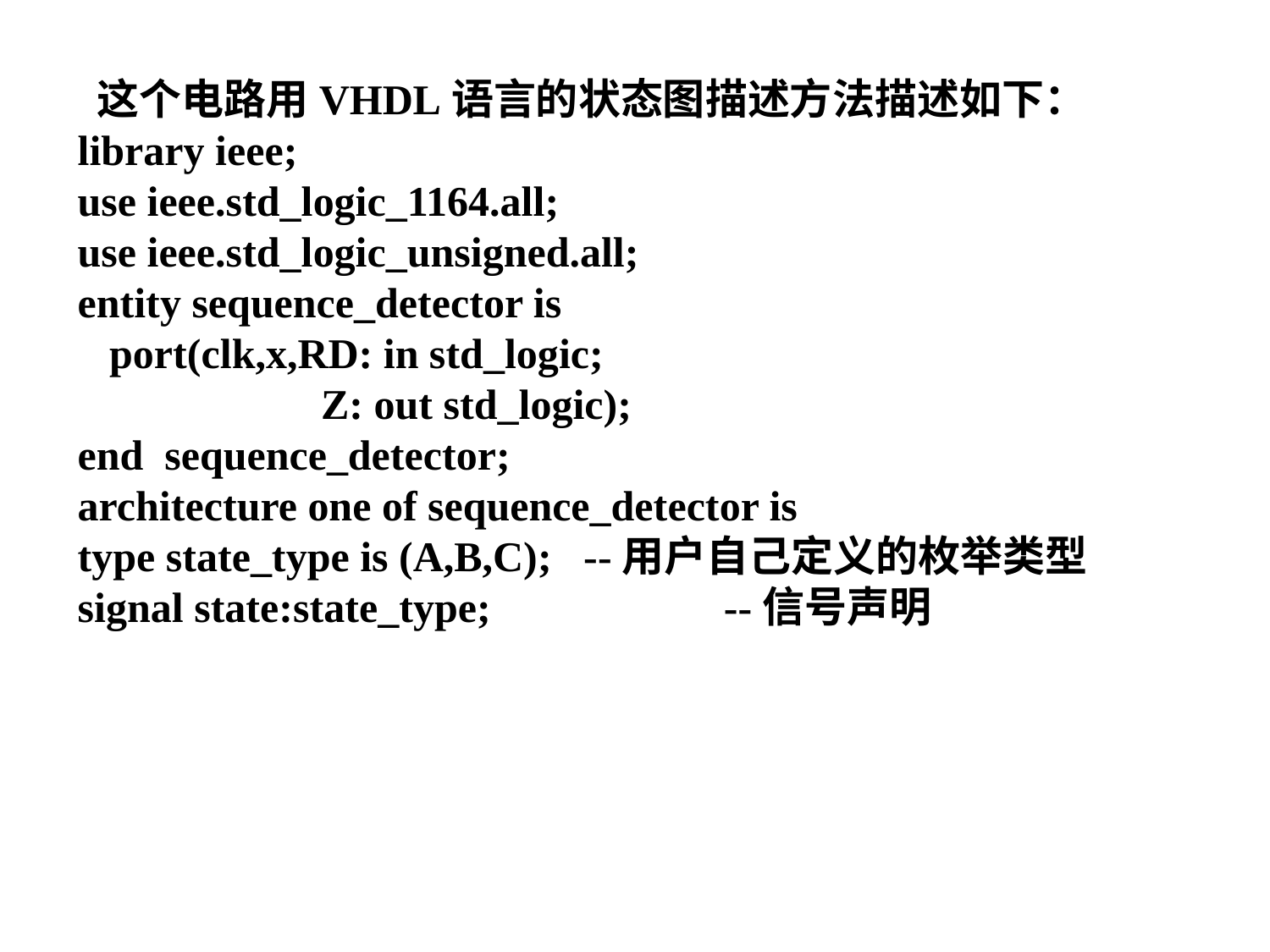

这个电路用VHDL语言的状态图描述方法描述如下： library ieee;
use ieee.std_logic_1164.all;
use ieee.std_logic_unsigned.all;
entity sequence_detector is
   port(clk,x,RD: in std_logic;
                       Z: out std_logic);
end  sequence_detector;
architecture one of sequence_detector is
type state_type is (A,B,C);   --用户自己定义的枚举类型
signal state:state_type;                      --信号声明